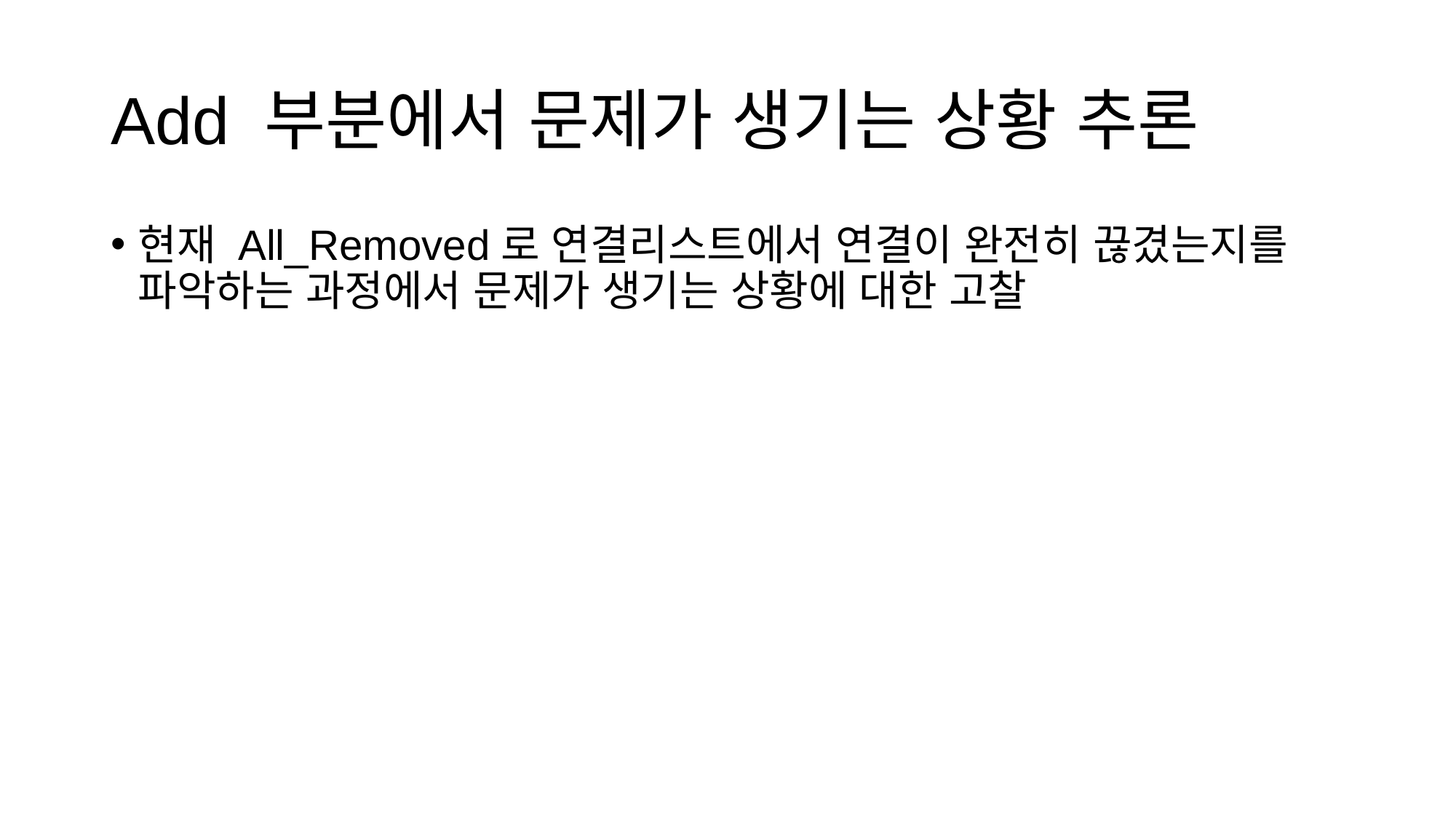

# Add 부분에서 문제가 생기는 상황 추론
현재 All_Removed로 연결리스트에서 연결이 완전히 끊겼는지를 파악하는 과정에서 문제가 생기는 상황에 대한 고찰